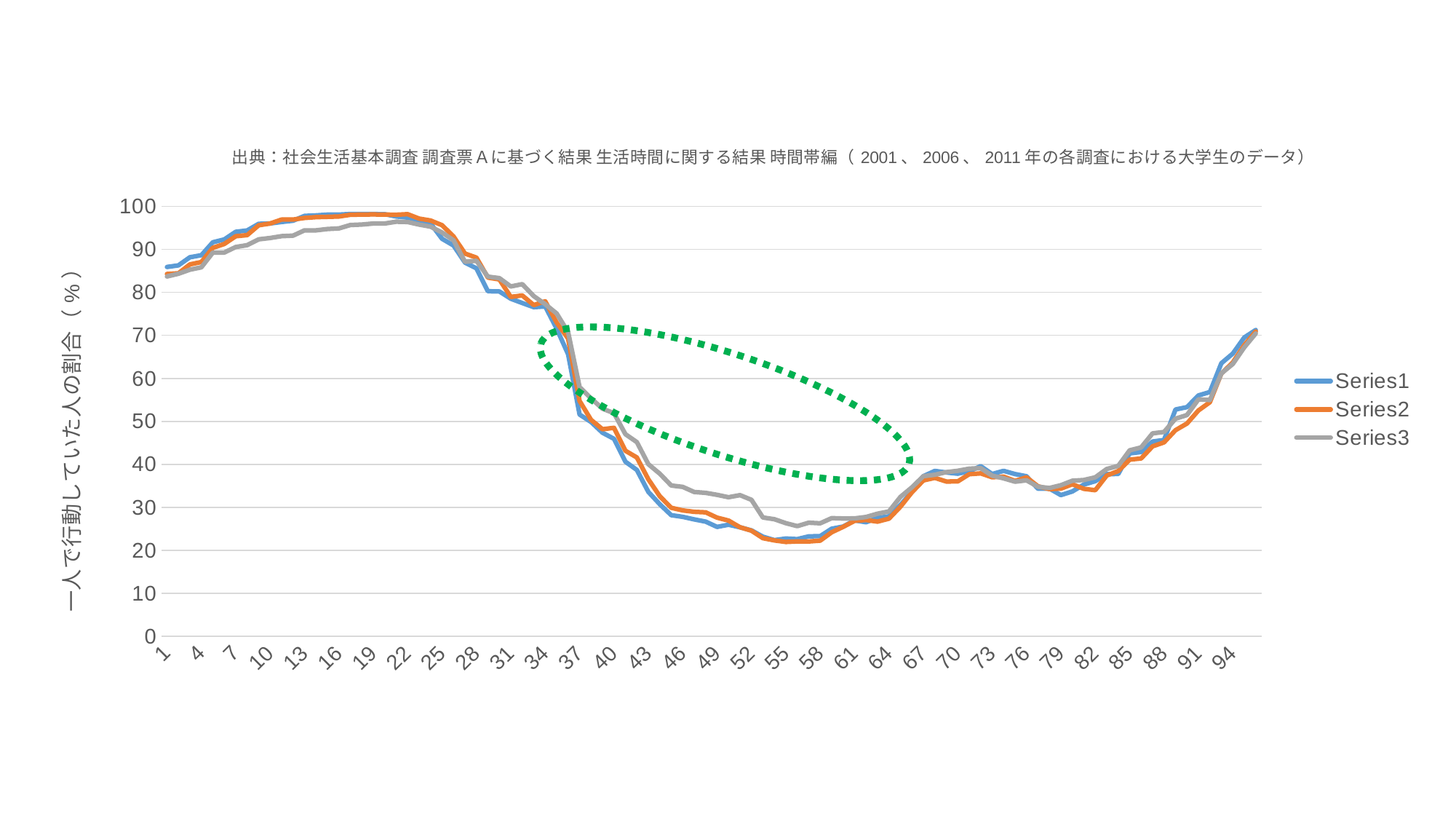

### Chart: 出典：社会生活基本調査 調査票Ａに基づく結果 生活時間に関する結果 時間帯編（2001、2006、2011年の各調査における大学生のデータ）

| Category |  |  |  |
|---|---|---|---|